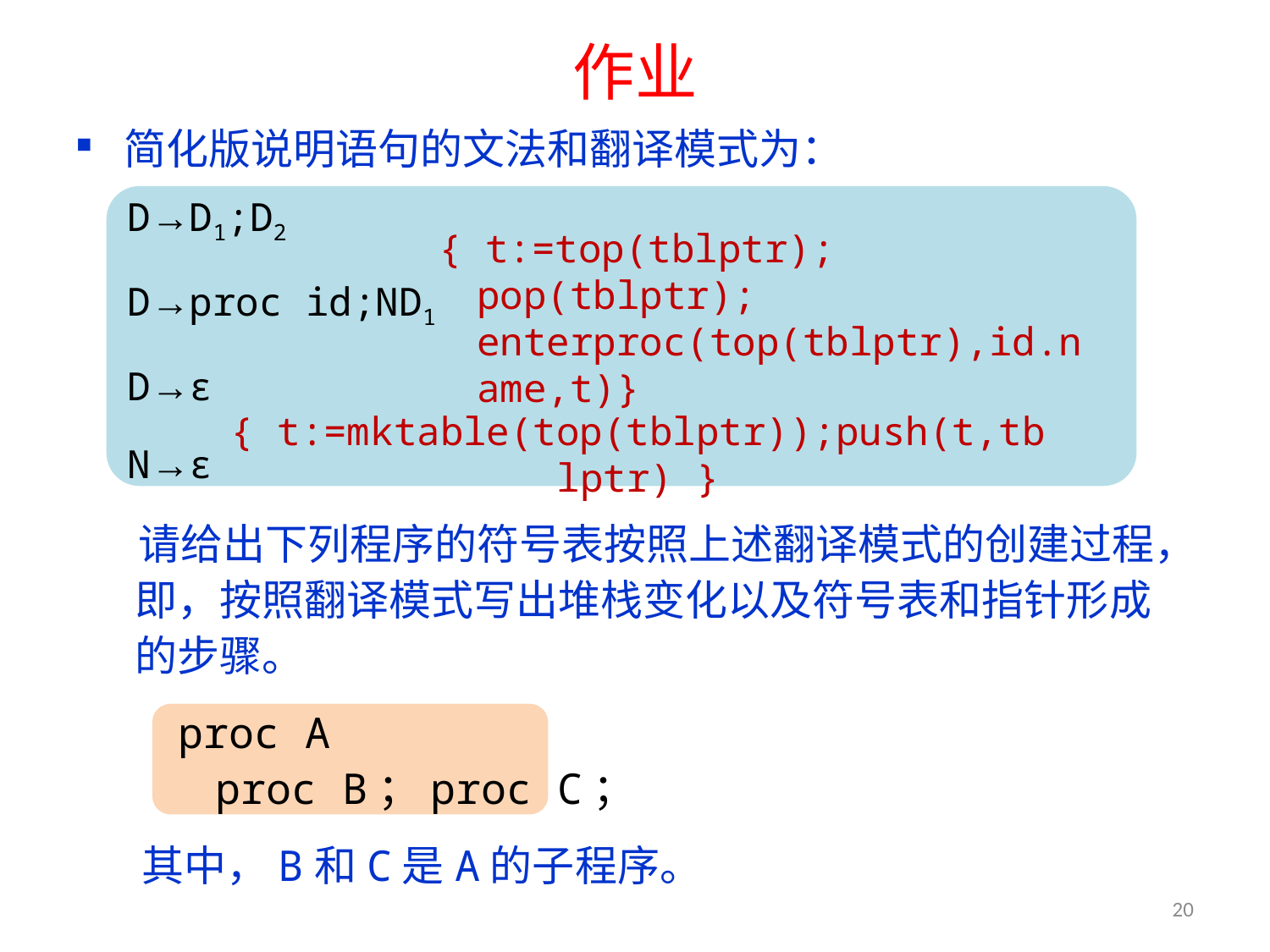

# 作业
简化版说明语句的文法和翻译模式为：

D→D1;D2
D→proc id;ND1
D→ε
N→ε
{ t:=top(tblptr); pop(tblptr); enterproc(top(tblptr),id.name,t)}
{ t:=mktable(top(tblptr));push(t,tblptr) }
请给出下列程序的符号表按照上述翻译模式的创建过程，即，按照翻译模式写出堆栈变化以及符号表和指针形成的步骤。
proc A
proc B；proc C；
其中，B和C是A的子程序。

20